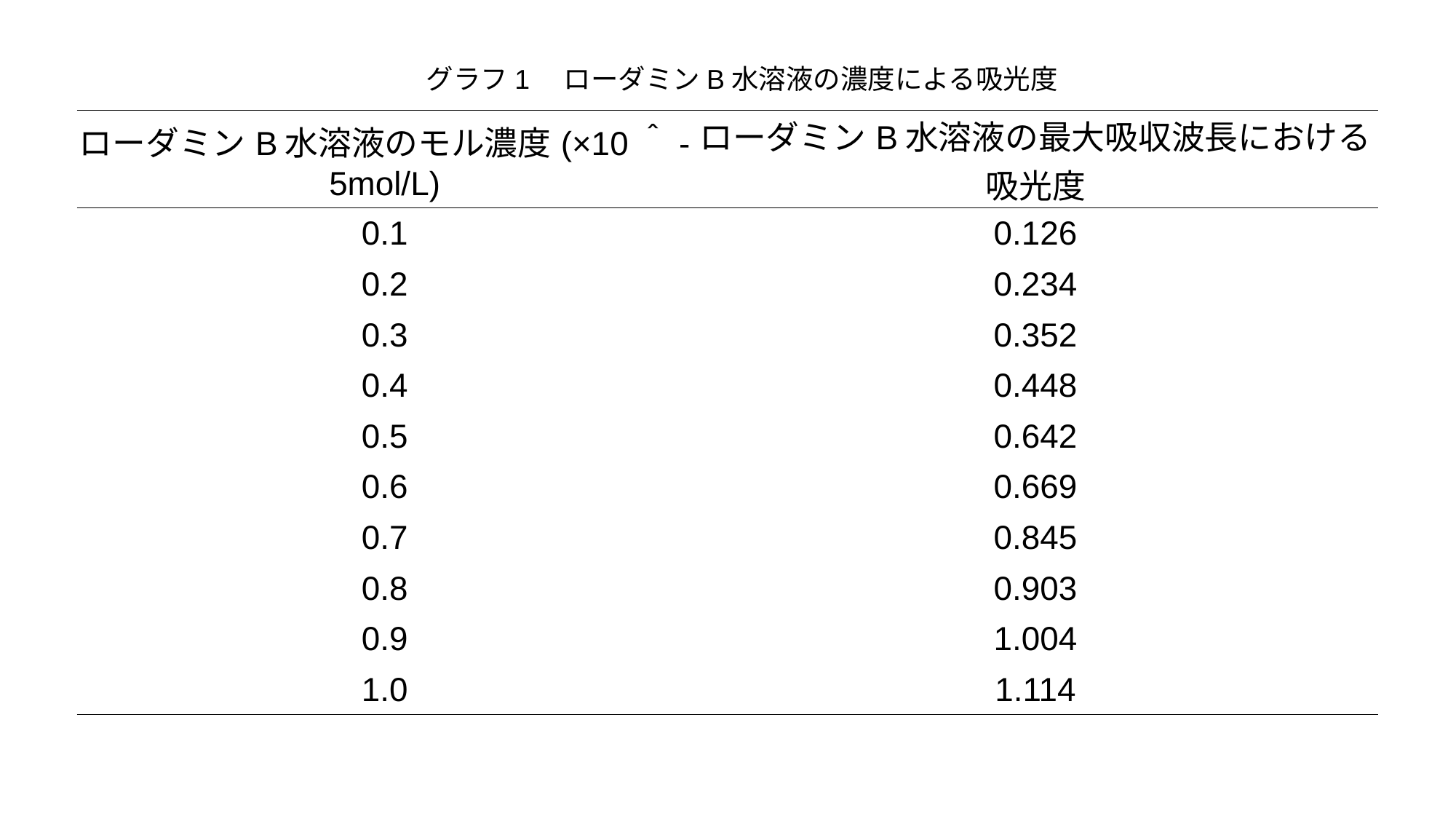

グラフ1　ローダミンB水溶液の濃度による吸光度
| ローダミンB水溶液のモル濃度(×10＾-5mol/L) | ローダミンB水溶液の最大吸収波長における吸光度 |
| --- | --- |
| 0.1 | 0.126 |
| 0.2 | 0.234 |
| 0.3 | 0.352 |
| 0.4 | 0.448 |
| 0.5 | 0.642 |
| 0.6 | 0.669 |
| 0.7 | 0.845 |
| 0.8 | 0.903 |
| 0.9 | 1.004 |
| 1.0 | 1.114 |